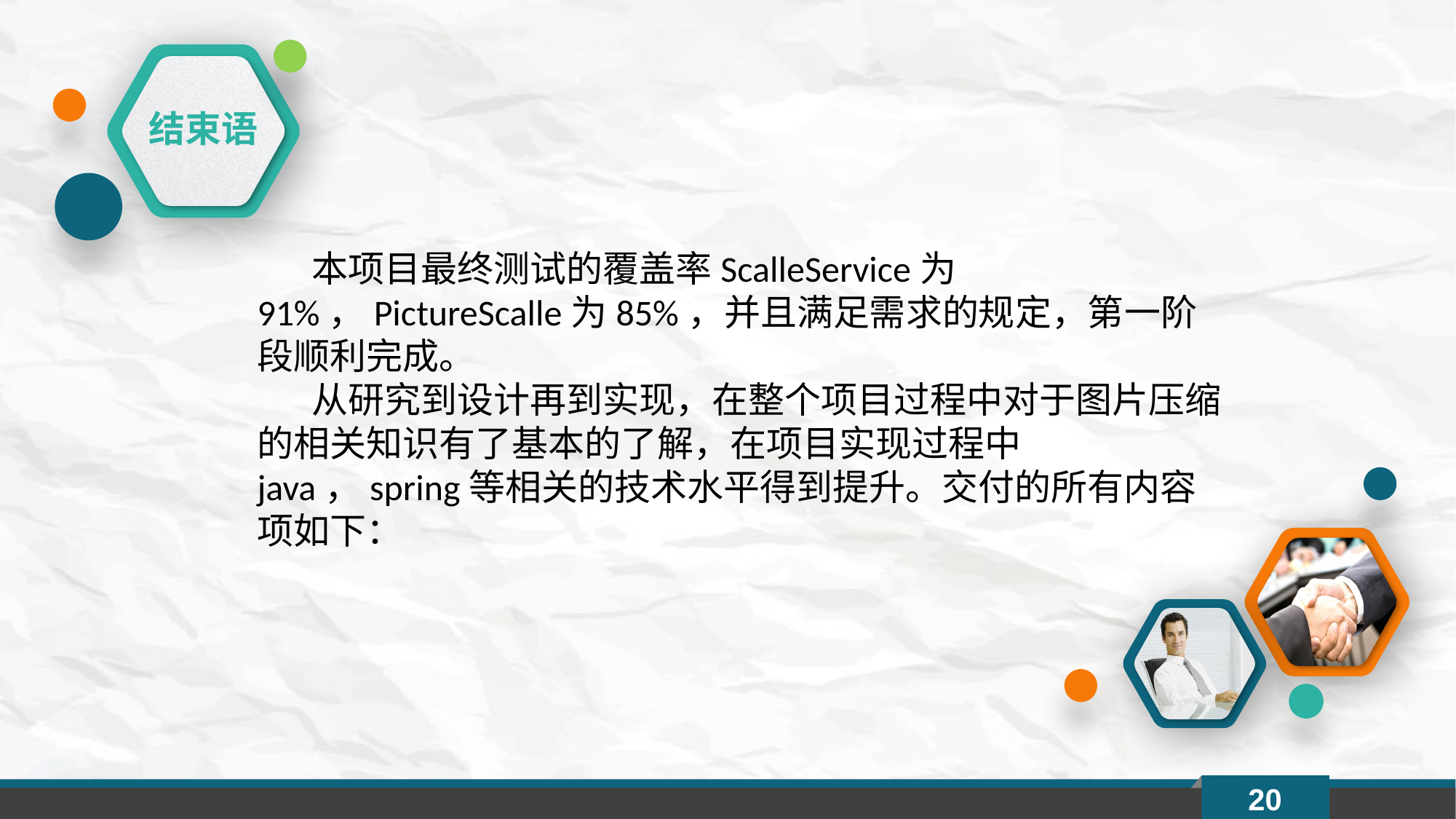

结束语

本项目最终测试的覆盖率ScalleService为91%，PictureScalle为85%，并且满足需求的规定，第一阶段顺利完成。
从研究到设计再到实现，在整个项目过程中对于图片压缩的相关知识有了基本的了解，在项目实现过程中java，spring等相关的技术水平得到提升。交付的所有内容项如下：

20